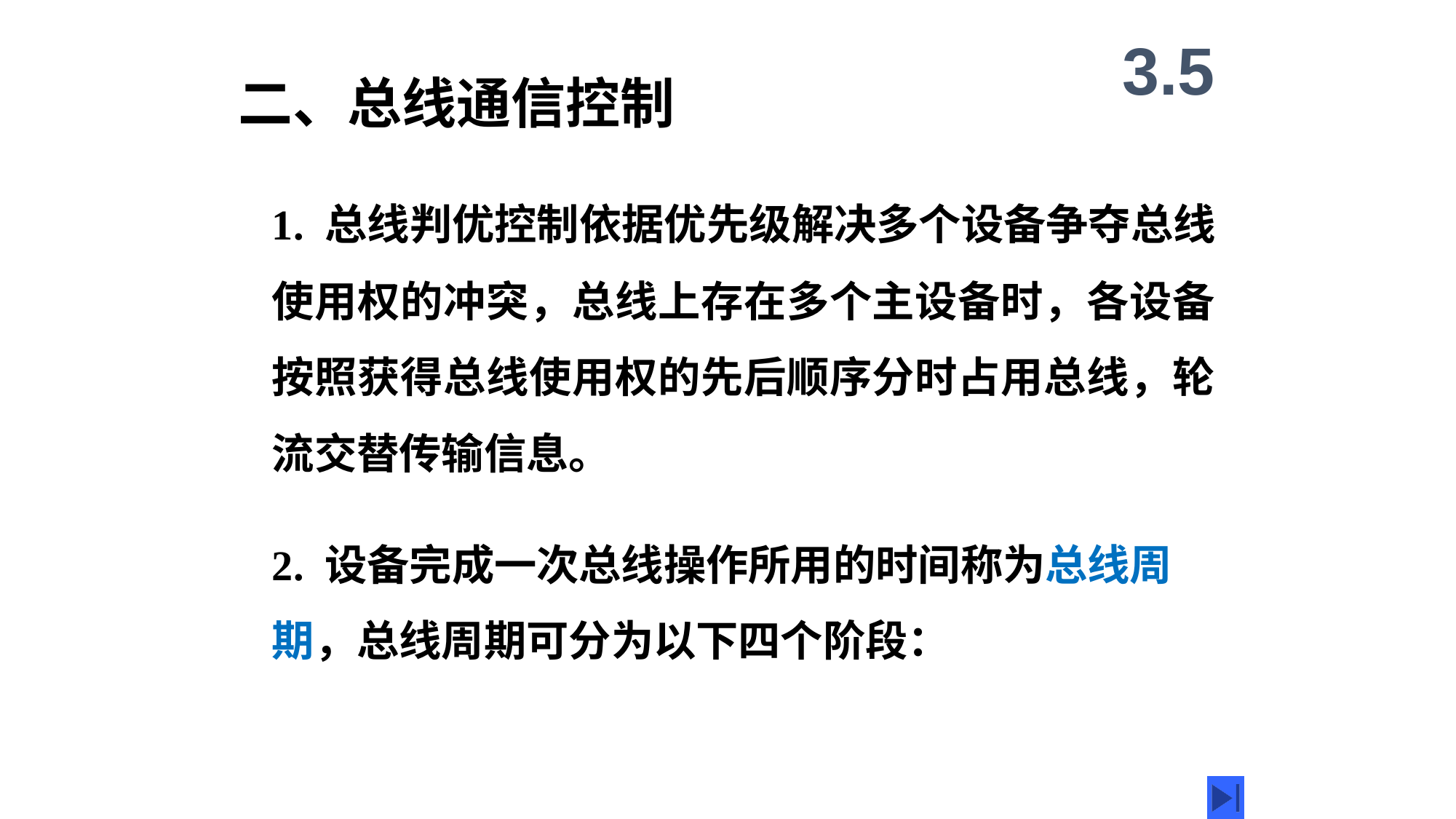

3.5
二、总线通信控制
1. 总线判优控制依据优先级解决多个设备争夺总线使用权的冲突，总线上存在多个主设备时，各设备按照获得总线使用权的先后顺序分时占用总线，轮流交替传输信息。
2. 设备完成一次总线操作所用的时间称为总线周期，总线周期可分为以下四个阶段：